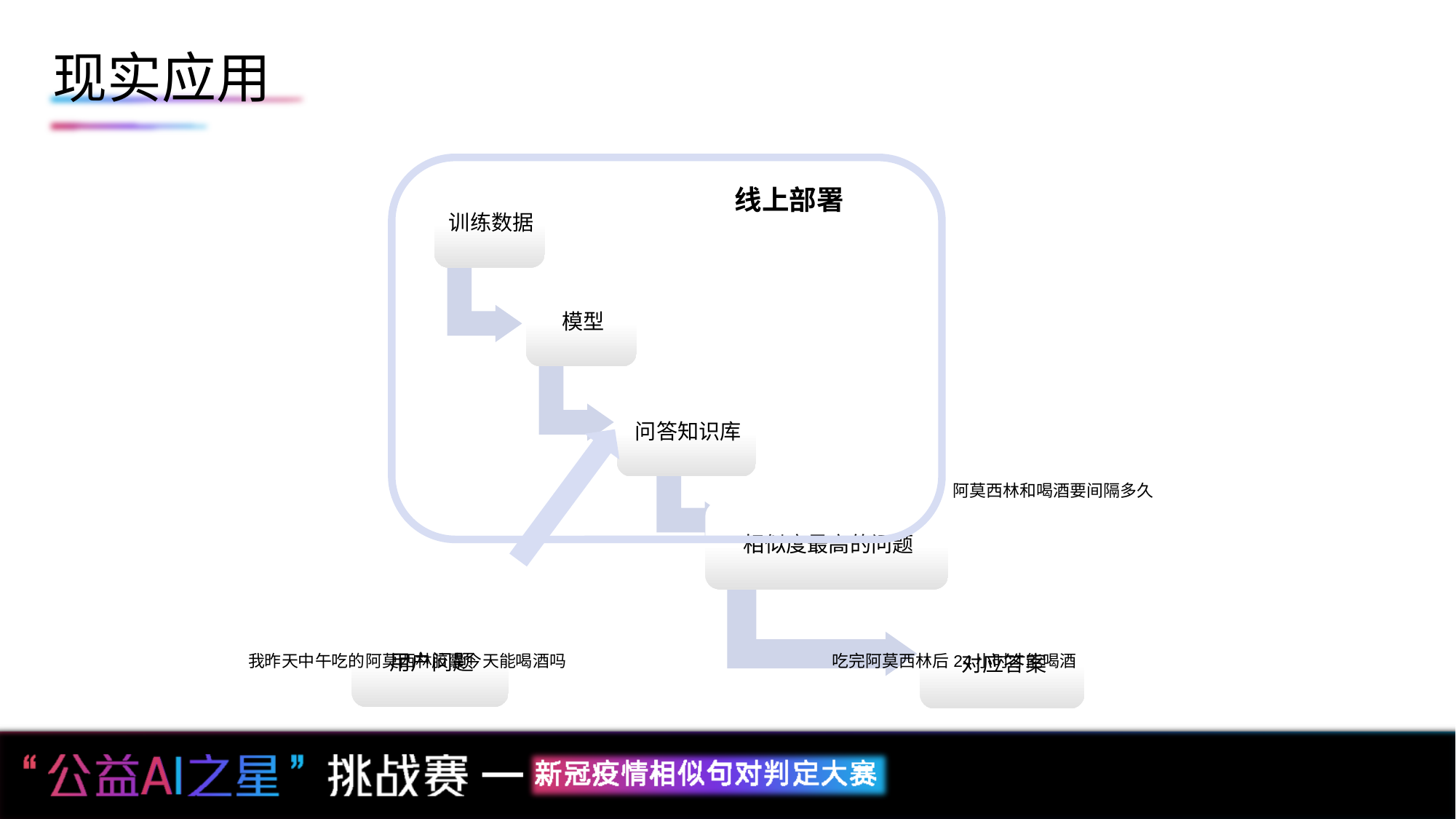

# 现实应用

训练数据
模型
用户问题
问答知识库
相似度最高的问题
对应答案

线上部署
阿莫西林和喝酒要间隔多久
吃完阿莫西林后24小时才能喝酒
我昨天中午吃的阿莫西林胶囊今天能喝酒吗